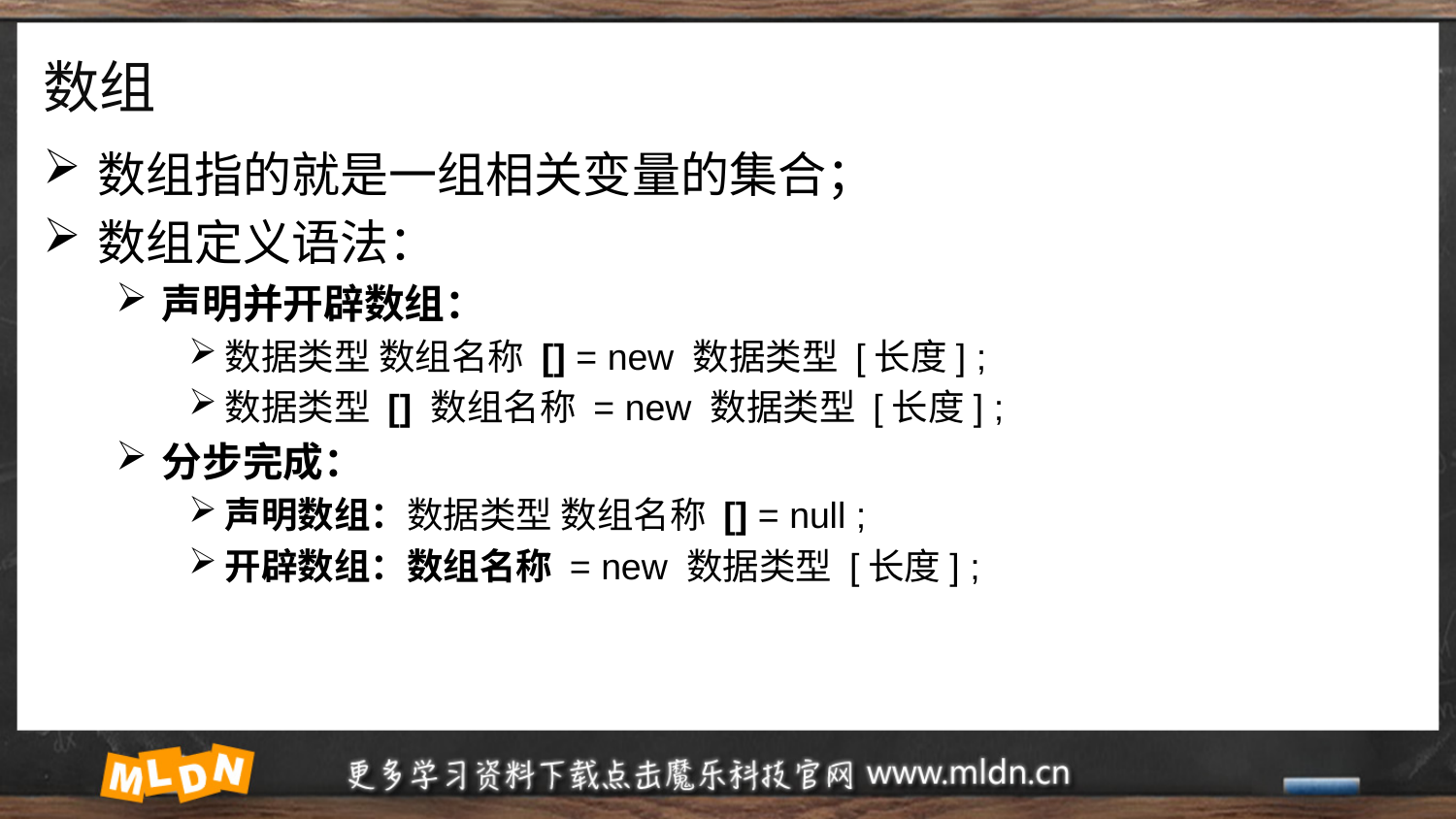

# 数组
数组指的就是一组相关变量的集合；
数组定义语法：
声明并开辟数组：
数据类型 数组名称 [] = new 数据类型 [长度] ;
数据类型 [] 数组名称 = new 数据类型 [长度] ;
分步完成：
声明数组：数据类型 数组名称 [] = null ;
开辟数组：数组名称 = new 数据类型 [长度] ;